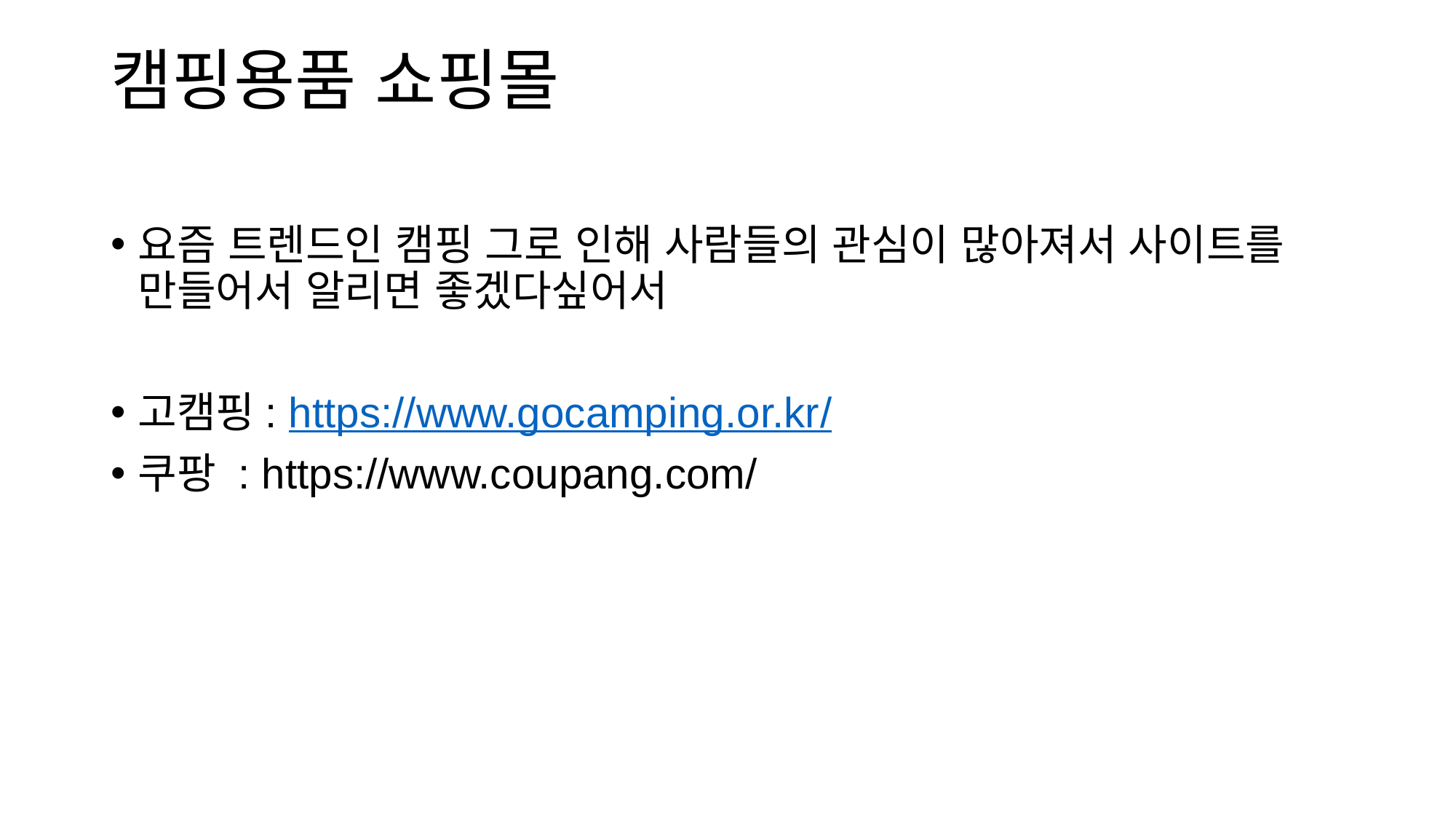

# 캠핑용품 쇼핑몰
요즘 트렌드인 캠핑 그로 인해 사람들의 관심이 많아져서 사이트를 만들어서 알리면 좋겠다싶어서

고캠핑: https://www.gocamping.or.kr/
쿠팡 : https://www.coupang.com/